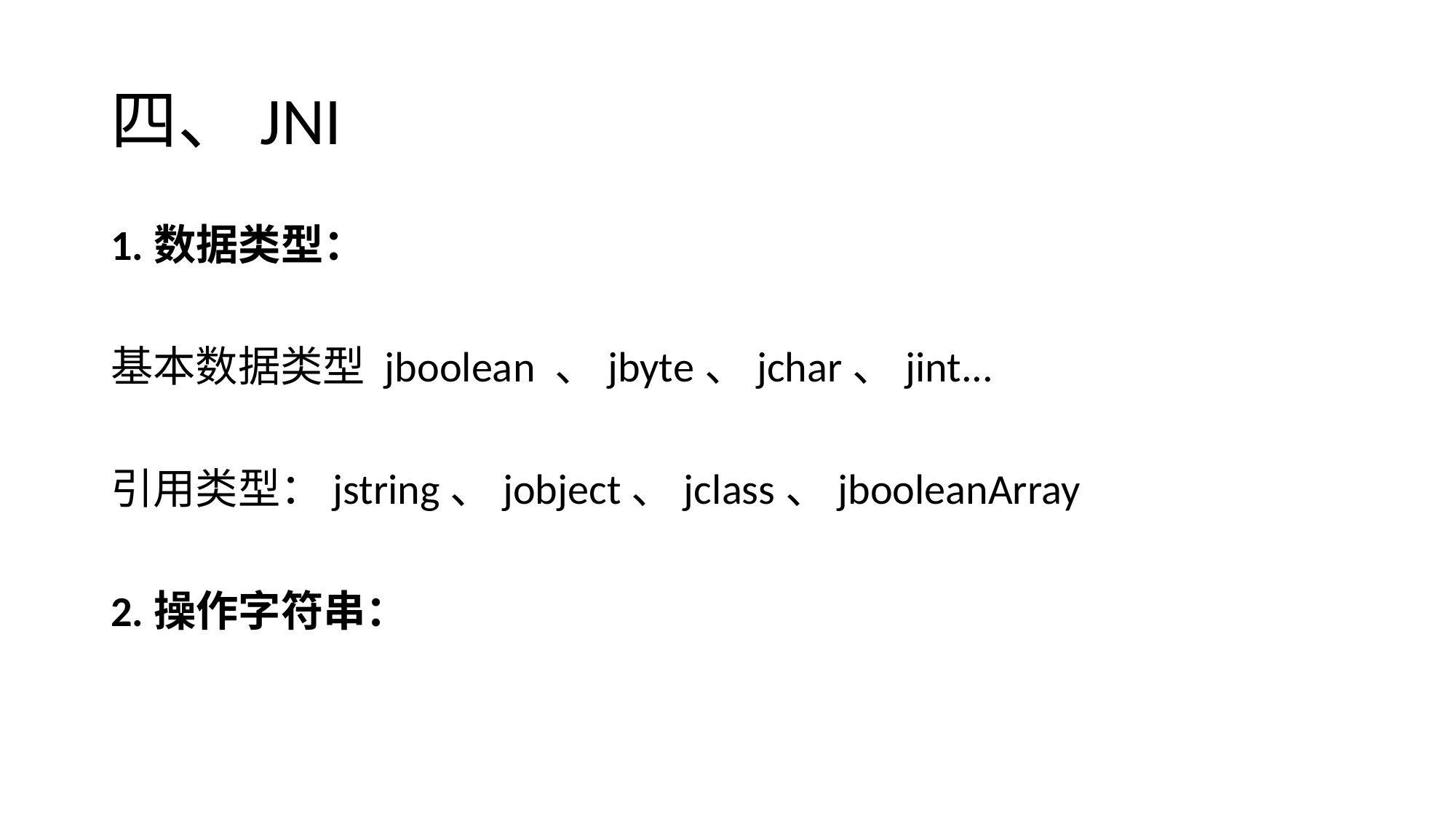

# 四、JNI
1.数据类型：

基本数据类型 jboolean 、jbyte、jchar、jint...

引用类型：jstring、jobject、jclass、jbooleanArray

2.操作字符串：